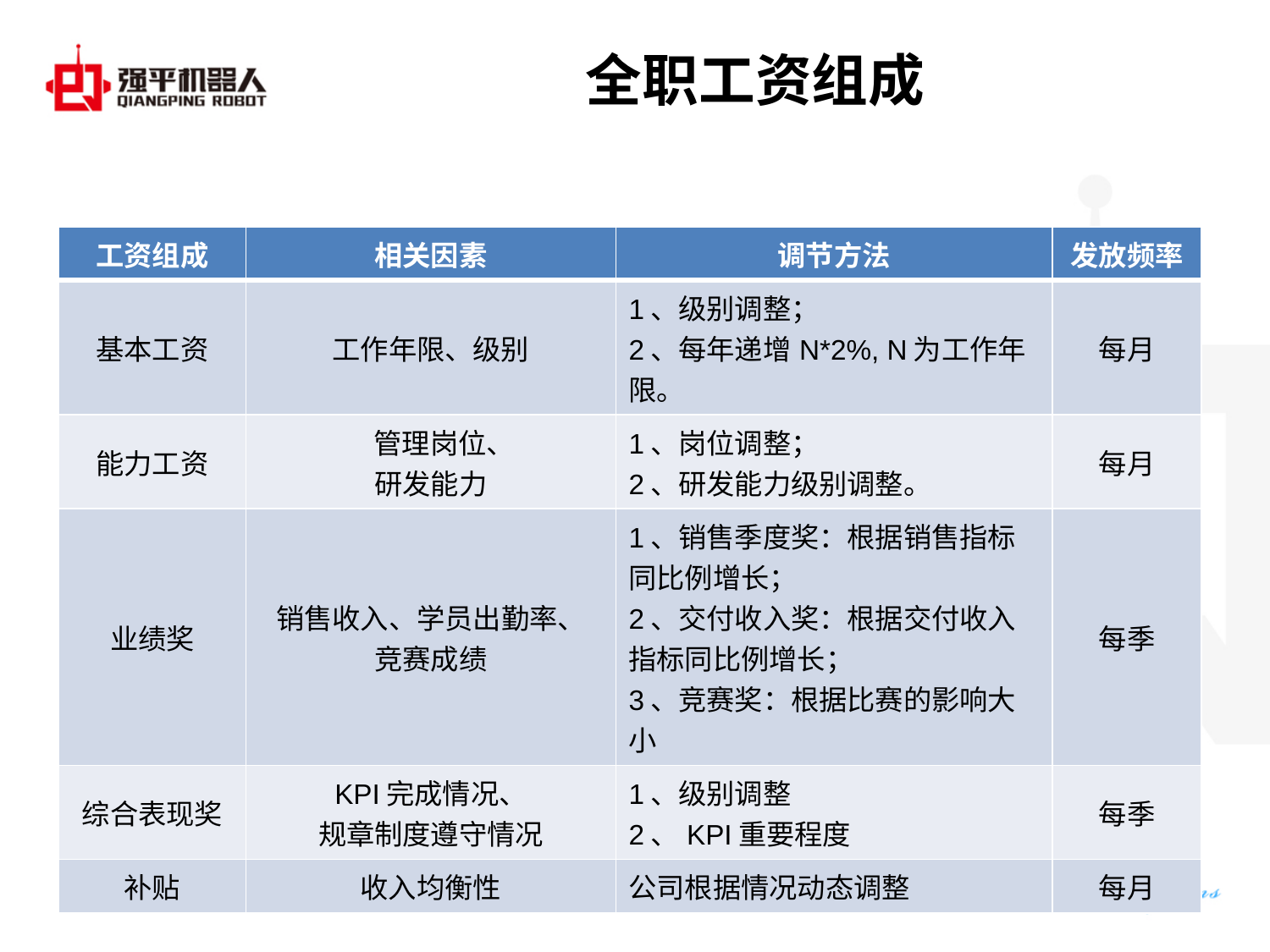

# 全职工资组成
| 工资组成 | 相关因素 | 调节方法 | 发放频率 |
| --- | --- | --- | --- |
| 基本工资 | 工作年限、级别 | 1、级别调整； 2、每年递增N\*2%, N为工作年限。 | 每月 |
| 能力工资 | 管理岗位、 研发能力 | 1、岗位调整； 2、研发能力级别调整。 | 每月 |
| 业绩奖 | 销售收入、学员出勤率、 竞赛成绩 | 1、销售季度奖：根据销售指标同比例增长； 2、交付收入奖：根据交付收入指标同比例增长； 3、竞赛奖：根据比赛的影响大小 | 每季 |
| 综合表现奖 | KPI完成情况、 规章制度遵守情况 | 1、级别调整 2、KPI重要程度 | 每季 |
| 补贴 | 收入均衡性 | 公司根据情况动态调整 | 每月 |